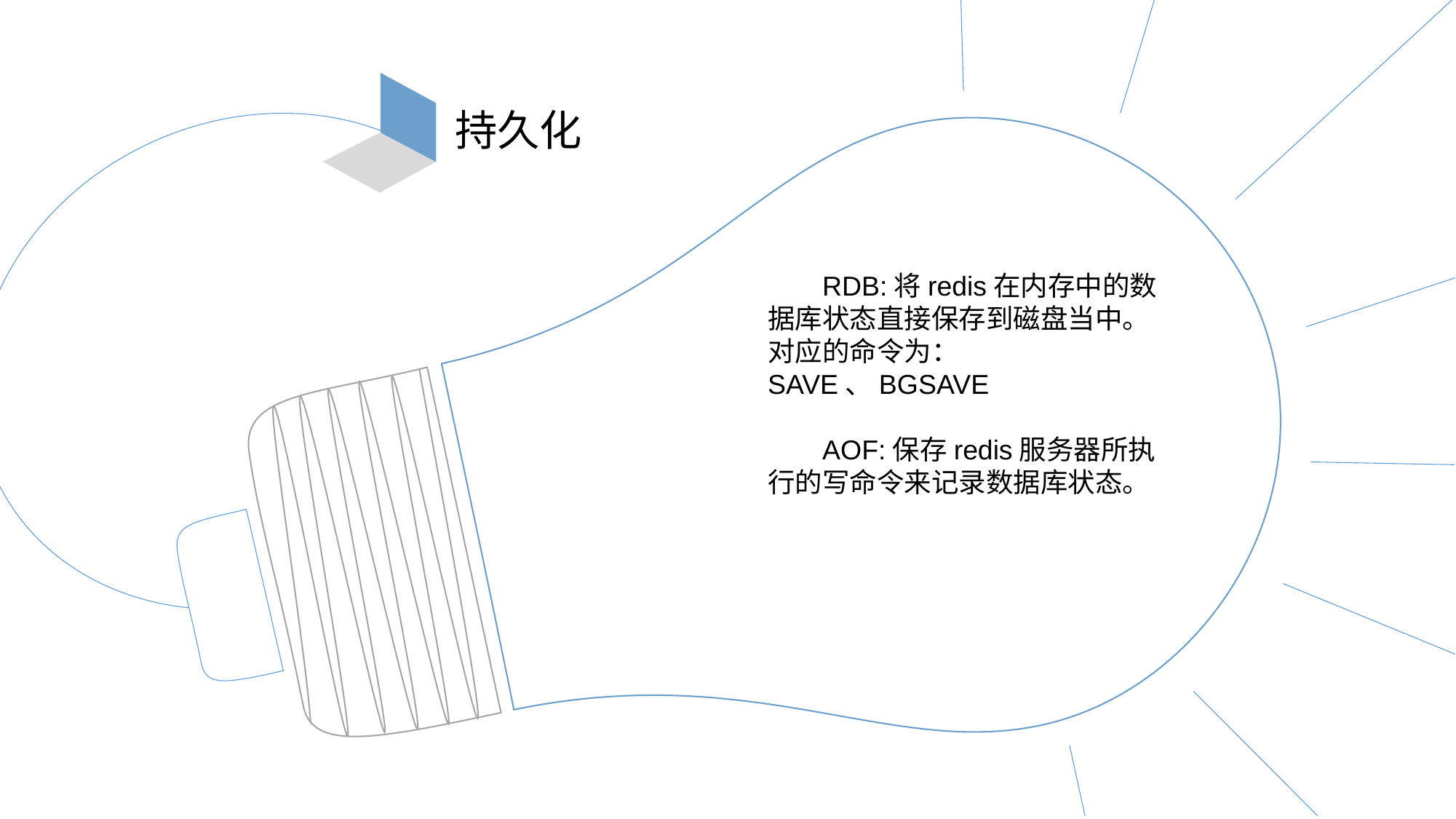

持久化

RDB:将redis在内存中的数据库状态直接保存到磁盘当中。对应的命令为：SAVE、BGSAVE

AOF:保存redis服务器所执行的写命令来记录数据库状态。